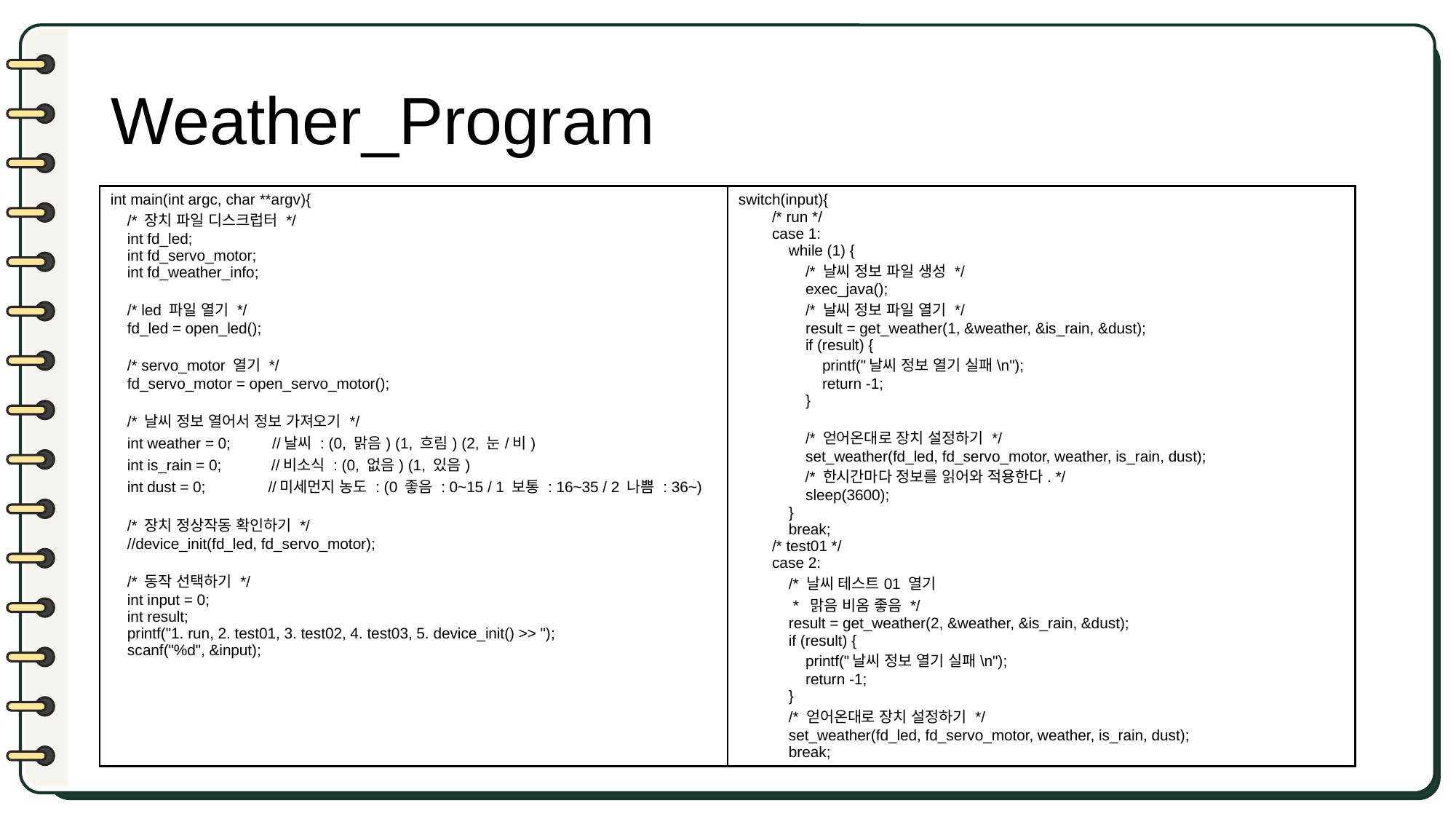

# Weather_Program
| int main(int argc, char \*\*argv){     /\* 장치 파일 디스크럽터 \*/     int fd\_led;     int fd\_servo\_motor;     int fd\_weather\_info;     /\* led 파일 열기 \*/     fd\_led = open\_led();     /\* servo\_motor 열기 \*/     fd\_servo\_motor = open\_servo\_motor();     /\* 날씨 정보 열어서 정보 가져오기 \*/     int weather = 0;          //날씨 : (0, 맑음) (1, 흐림) (2, 눈/비)     int is\_rain = 0;            //비소식 : (0, 없음) (1, 있음)     int dust = 0;               //미세먼지 농도 : (0 좋음 : 0~15 / 1 보통 : 16~35 / 2 나쁨 : 36~)     /\* 장치 정상작동 확인하기 \*/       //device\_init(fd\_led, fd\_servo\_motor);         /\* 동작 선택하기 \*/     int input = 0;     int result;     printf("1. run, 2. test01, 3. test02, 4. test03, 5. device\_init() >> ");     scanf("%d", &input); | switch(input){         /\* run \*/         case 1:             while (1) {                 /\* 날씨 정보 파일 생성 \*/                 exec\_java();                 /\* 날씨 정보 파일 열기 \*/                 result = get\_weather(1, &weather, &is\_rain, &dust);                 if (result) {                     printf("날씨 정보 열기 실패\n");                     return -1;                 }                 /\* 얻어온대로 장치 설정하기 \*/                 set\_weather(fd\_led, fd\_servo\_motor, weather, is\_rain, dust);                 /\* 한시간마다 정보를 읽어와 적용한다. \*/                 sleep(3600);             }             break;         /\* test01 \*/         case 2:             /\* 날씨 테스트01 열기              \*  맑음 비옴 좋음 \*/             result = get\_weather(2, &weather, &is\_rain, &dust);             if (result) {                 printf("날씨 정보 열기 실패\n");                 return -1;             }             /\* 얻어온대로 장치 설정하기 \*/             set\_weather(fd\_led, fd\_servo\_motor, weather, is\_rain, dust);             break; |
| --- | --- |